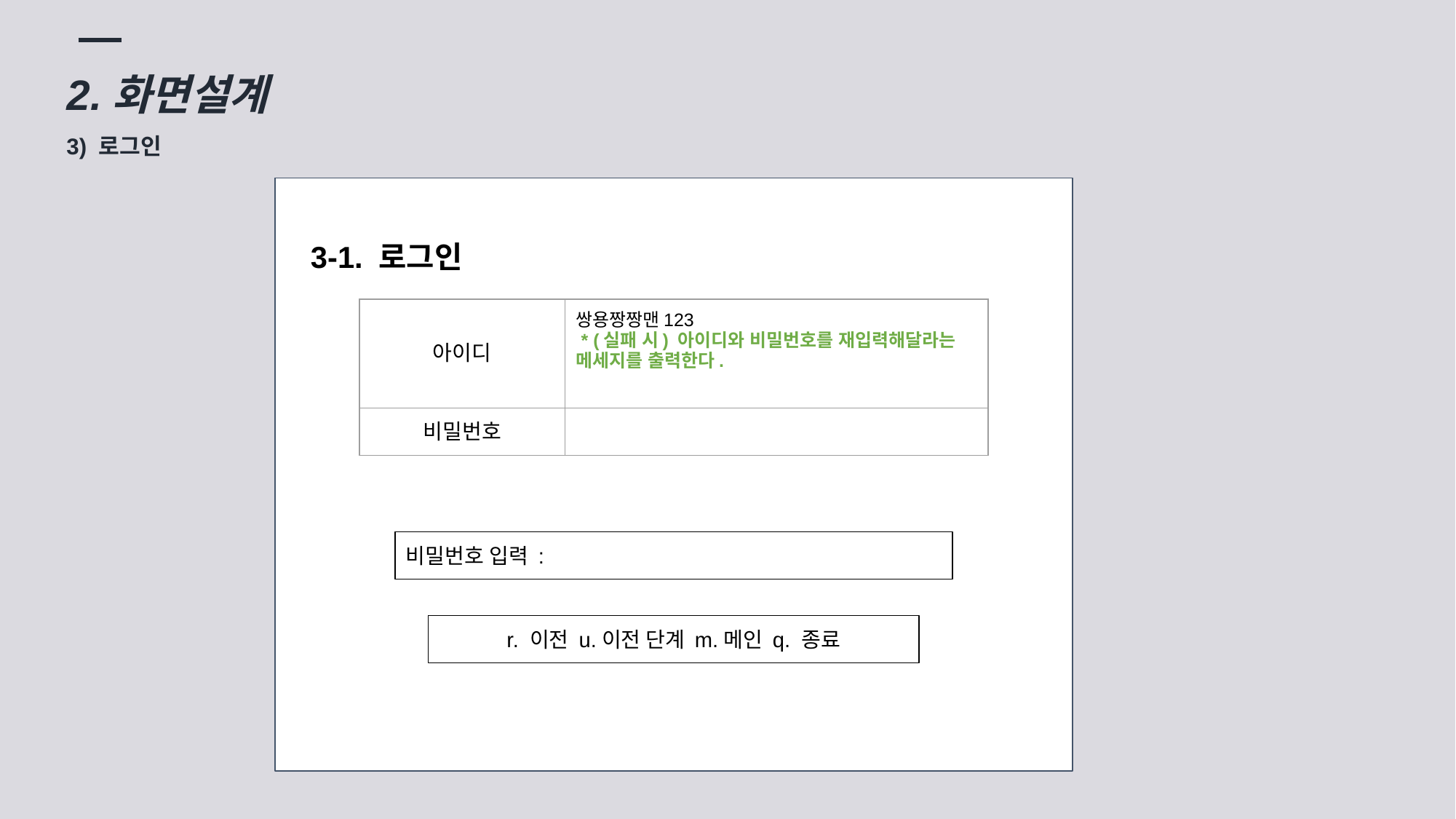

2.화면설계
3) 로그인

3-1. 로그인
| 아이디 | 쌍용짱짱맨123 \* (실패 시) 아이디와 비밀번호를 재입력해달라는 메세지를 출력한다. |  |
| --- | --- | --- |
| 비밀번호 |  |  |
비밀번호 입력 :
r. 이전 u.이전 단계 m.메인 q. 종료